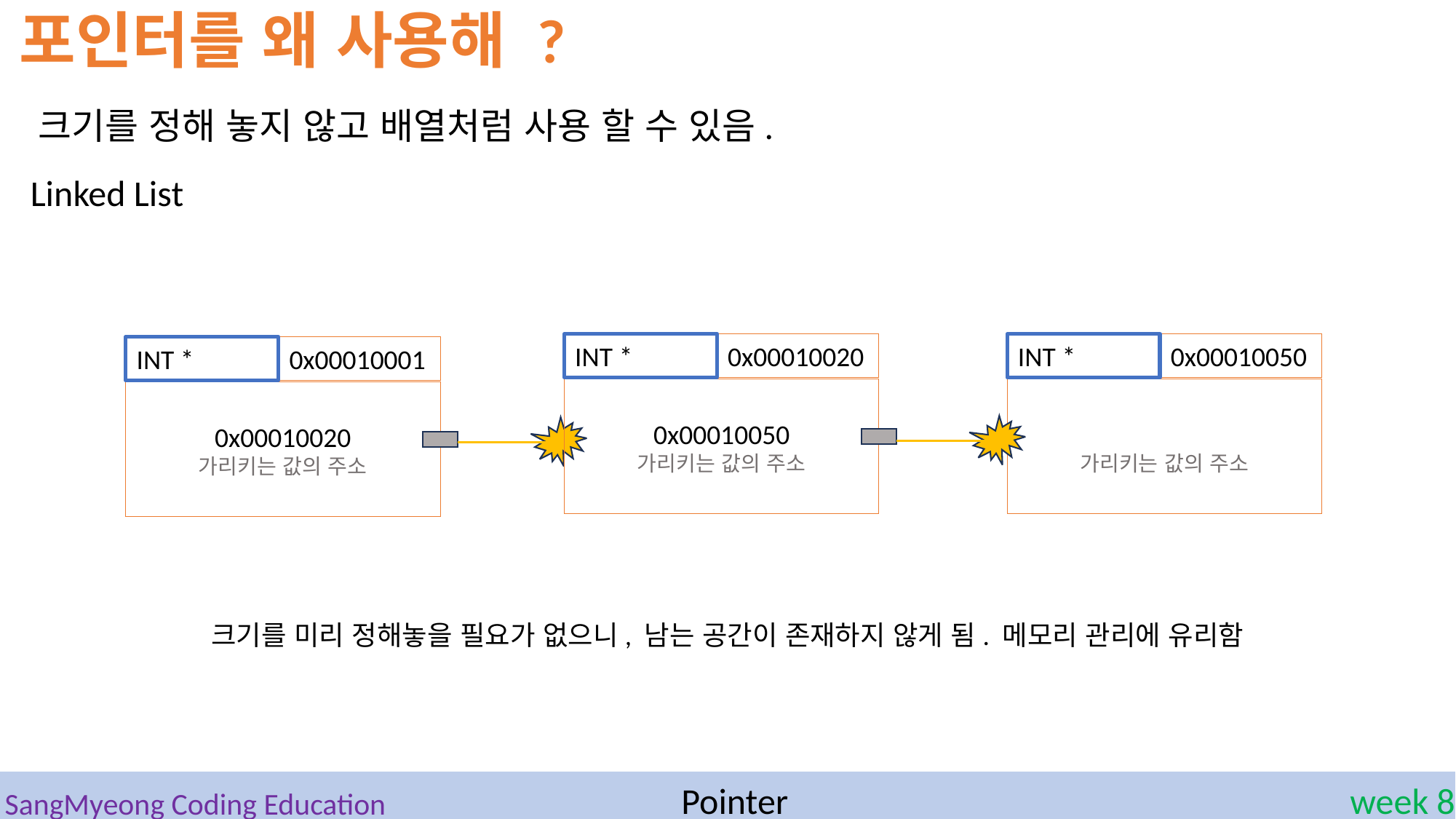

포인터를 왜 사용해 ?
크기를 정해 놓지 않고 배열처럼 사용 할 수 있음.
Linked List
0x00010020
INT *

0x00010050
가리키는 값의 주소

0x00010050
INT *

가리키는 값의 주소

0x00010001
INT *

0x00010020
가리키는 값의 주소

크기를 미리 정해놓을 필요가 없으니, 남는 공간이 존재하지 않게 됨. 메모리 관리에 유리함

Pointer
# SangMyeong Coding Education
week 8